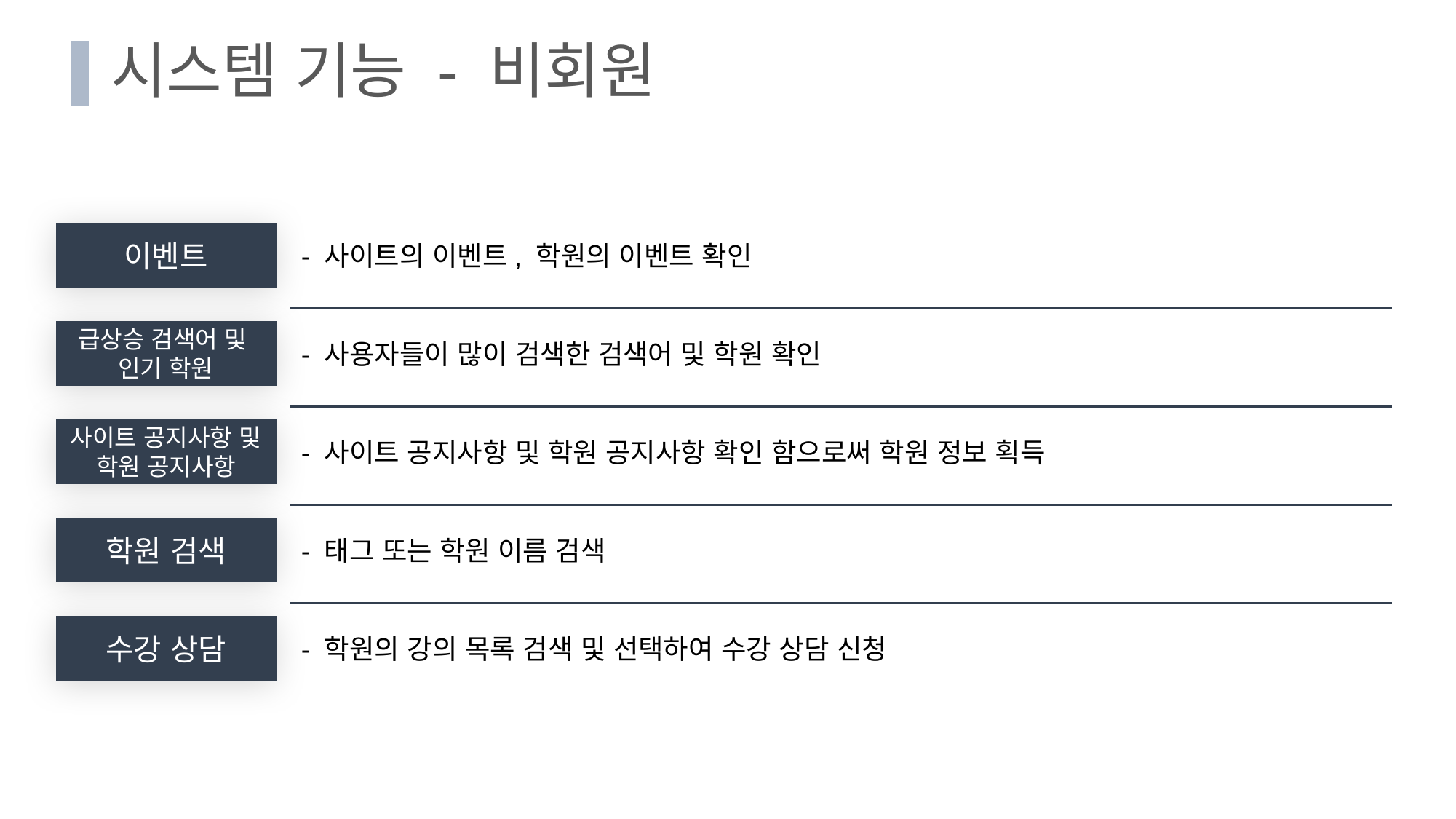

# 시스템 기능 - 비회원

이벤트
- 사이트의 이벤트, 학원의 이벤트 확인
급상승 검색어 및
인기 학원
- 사용자들이 많이 검색한 검색어 및 학원 확인
사이트 공지사항 및
학원 공지사항
- 사이트 공지사항 및 학원 공지사항 확인 함으로써 학원 정보 획득

학원 검색
- 태그 또는 학원 이름 검색
수강 상담
- 학원의 강의 목록 검색 및 선택하여 수강 상담 신청